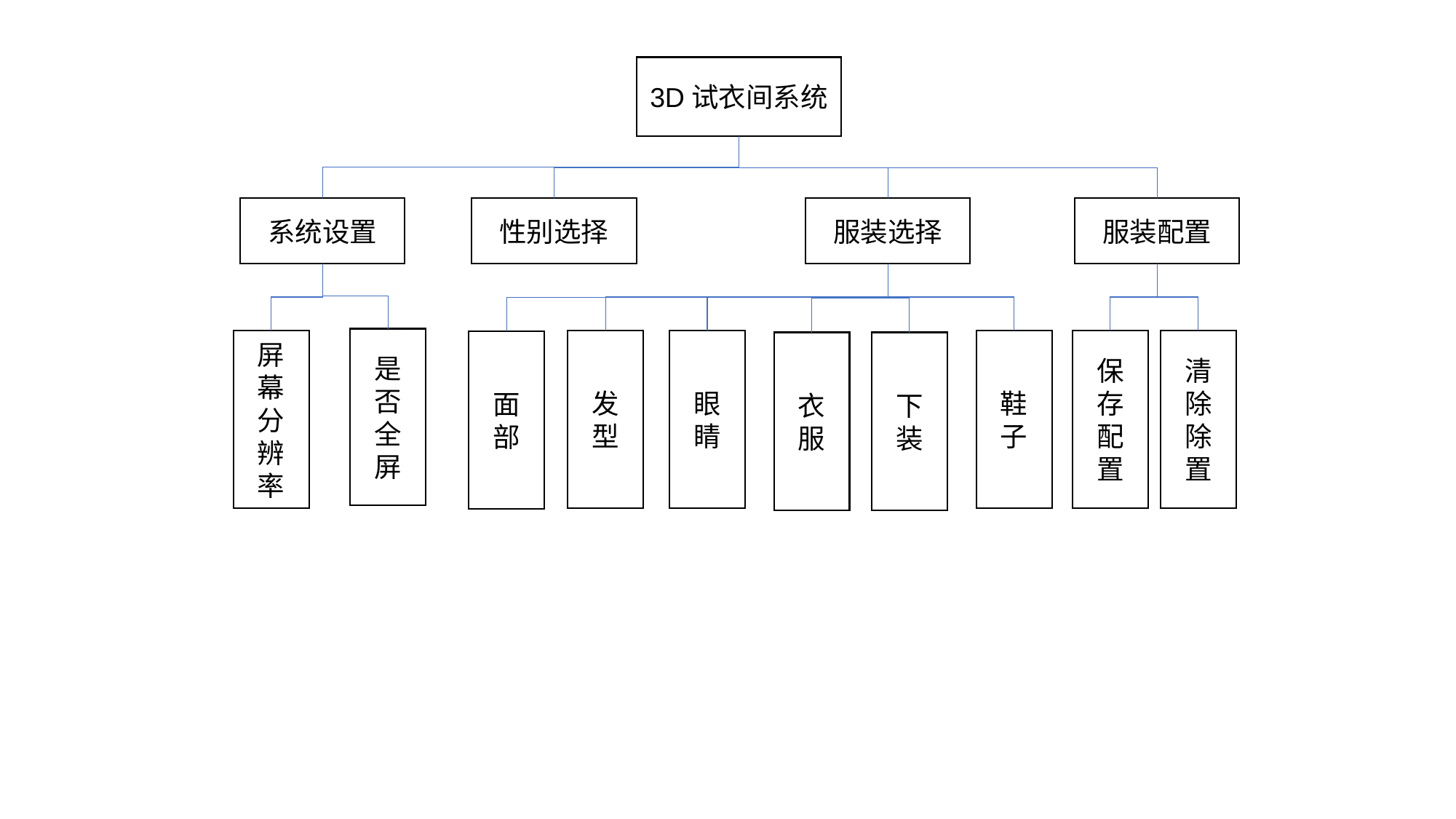

3D试衣间系统
系统设置
性别选择
服装选择
服装配置
是否全屏
屏幕分辨率
发型
眼睛
鞋子
保存配置
清除除置
面部
衣服
下装